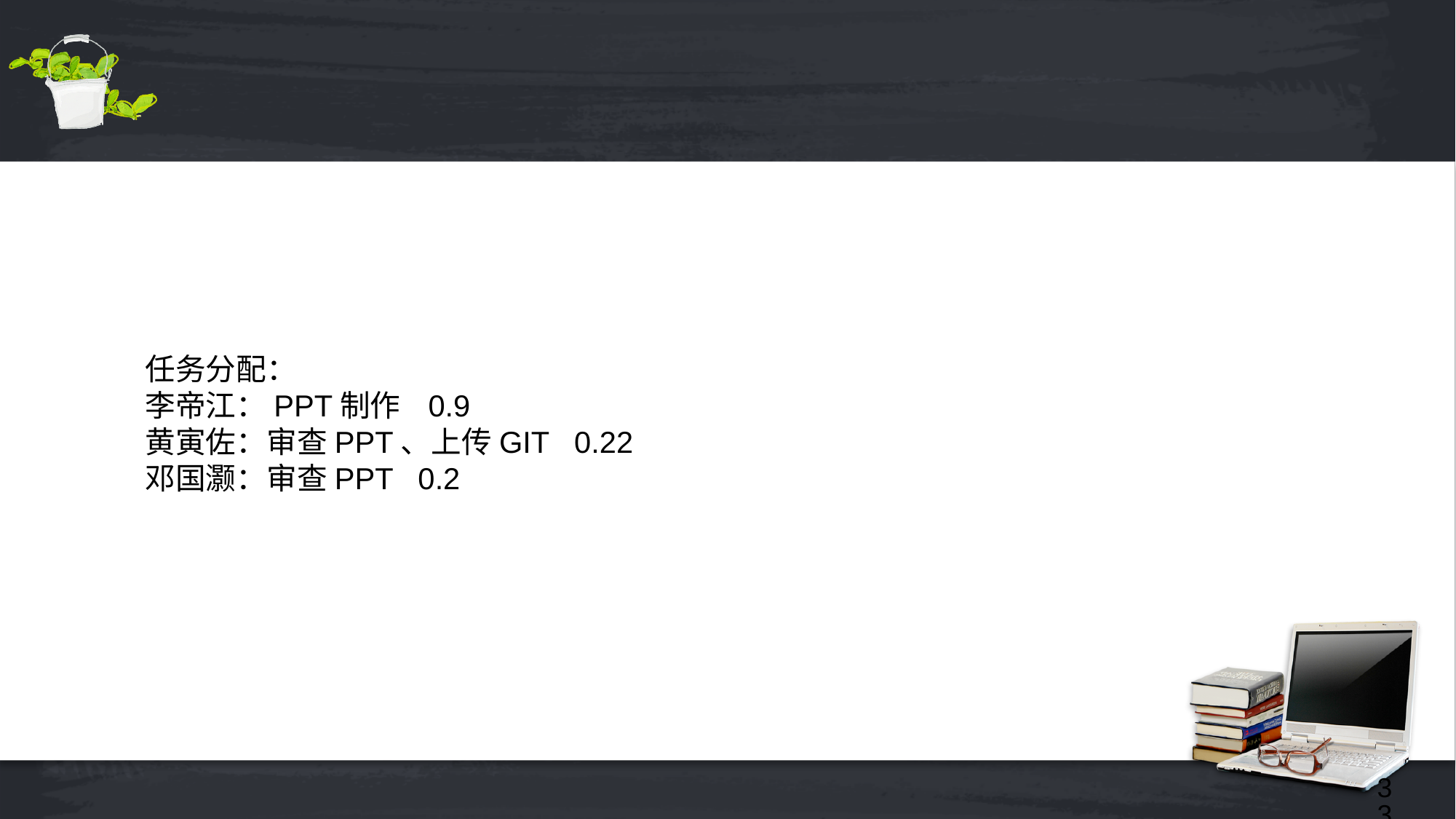

任务分配：
李帝江：PPT制作   0.9
黄寅佐：审查PPT、上传GIT   0.22
邓国灏：审查PPT   0.2
33